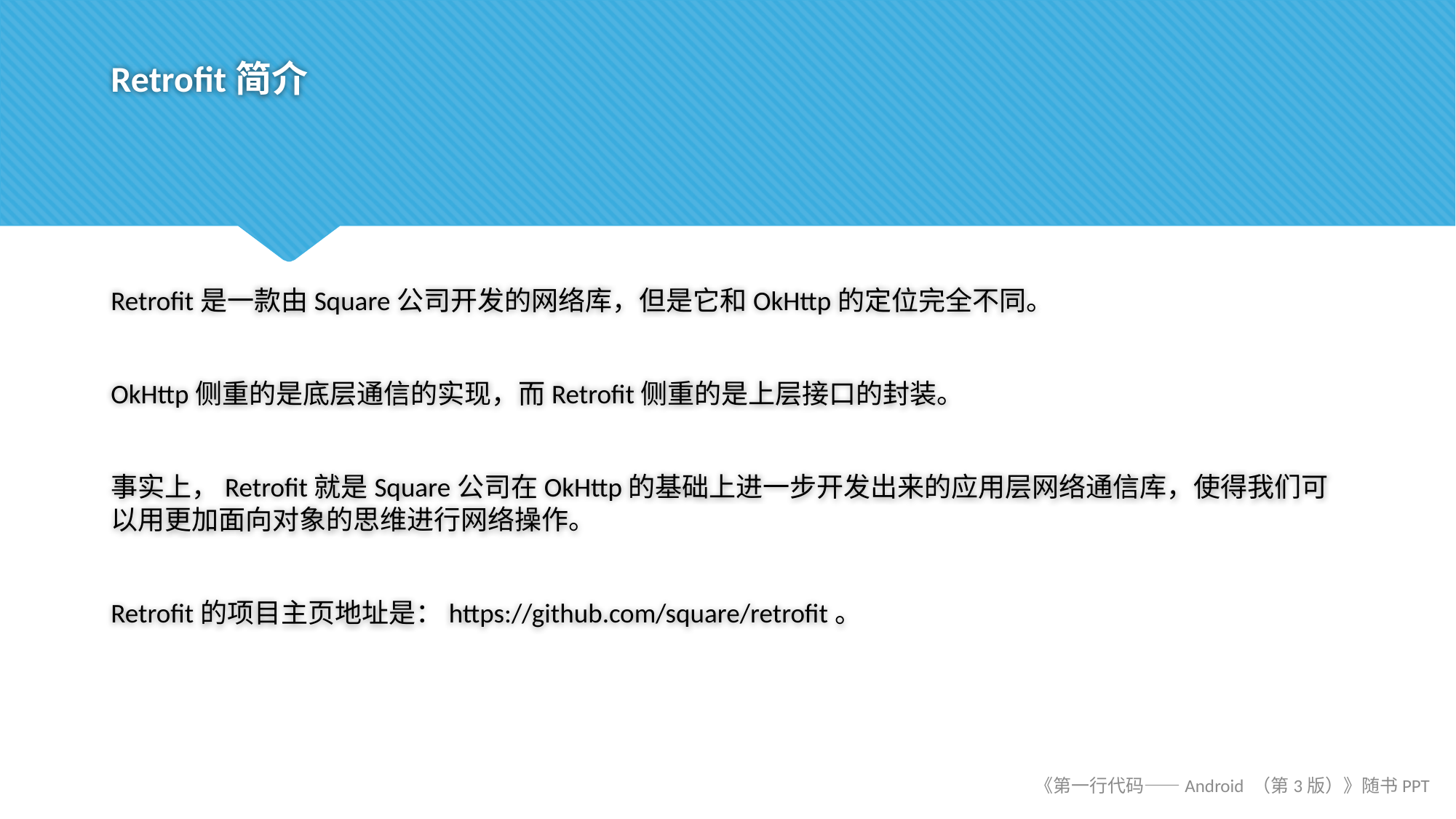

# Retrofit简介
Retrofit是一款由Square公司开发的网络库，但是它和OkHttp的定位完全不同。

OkHttp侧重的是底层通信的实现，而Retrofit侧重的是上层接口的封装。

事实上，Retrofit就是Square公司在OkHttp的基础上进一步开发出来的应用层网络通信库，使得我们可以用更加面向对象的思维进行网络操作。

Retrofit的项目主页地址是：https://github.com/square/retrofit。